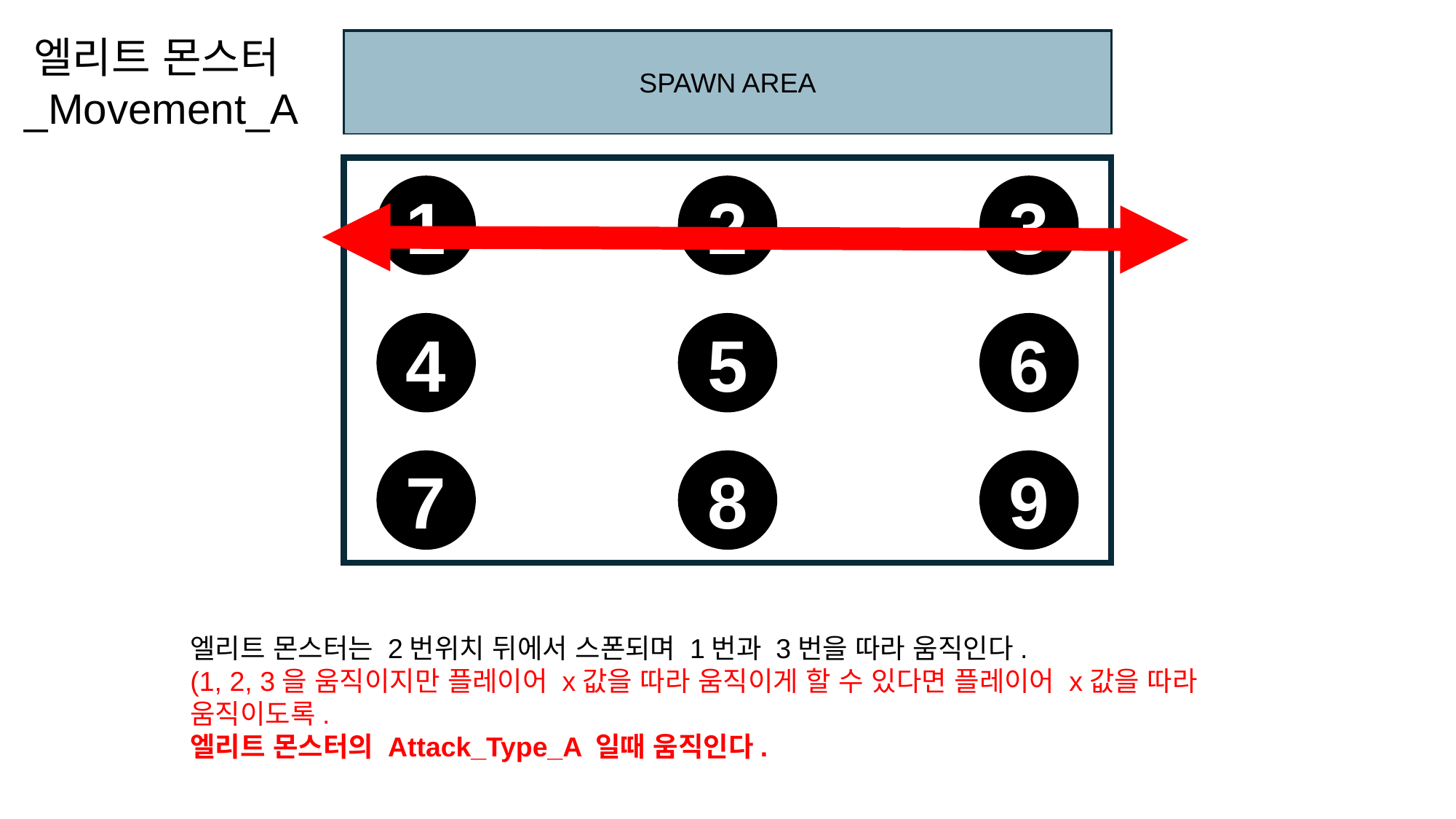

엘리트 몬스터_Movement_A

SPAWN AREA

1
2
3
4
5
6
7
8
9
엘리트 몬스터는 2번위치 뒤에서 스폰되며 1번과 3번을 따라 움직인다.
(1, 2, 3을 움직이지만 플레이어 x값을 따라 움직이게 할 수 있다면 플레이어 x값을 따라 움직이도록.
엘리트 몬스터의 Attack_Type_A 일때 움직인다.